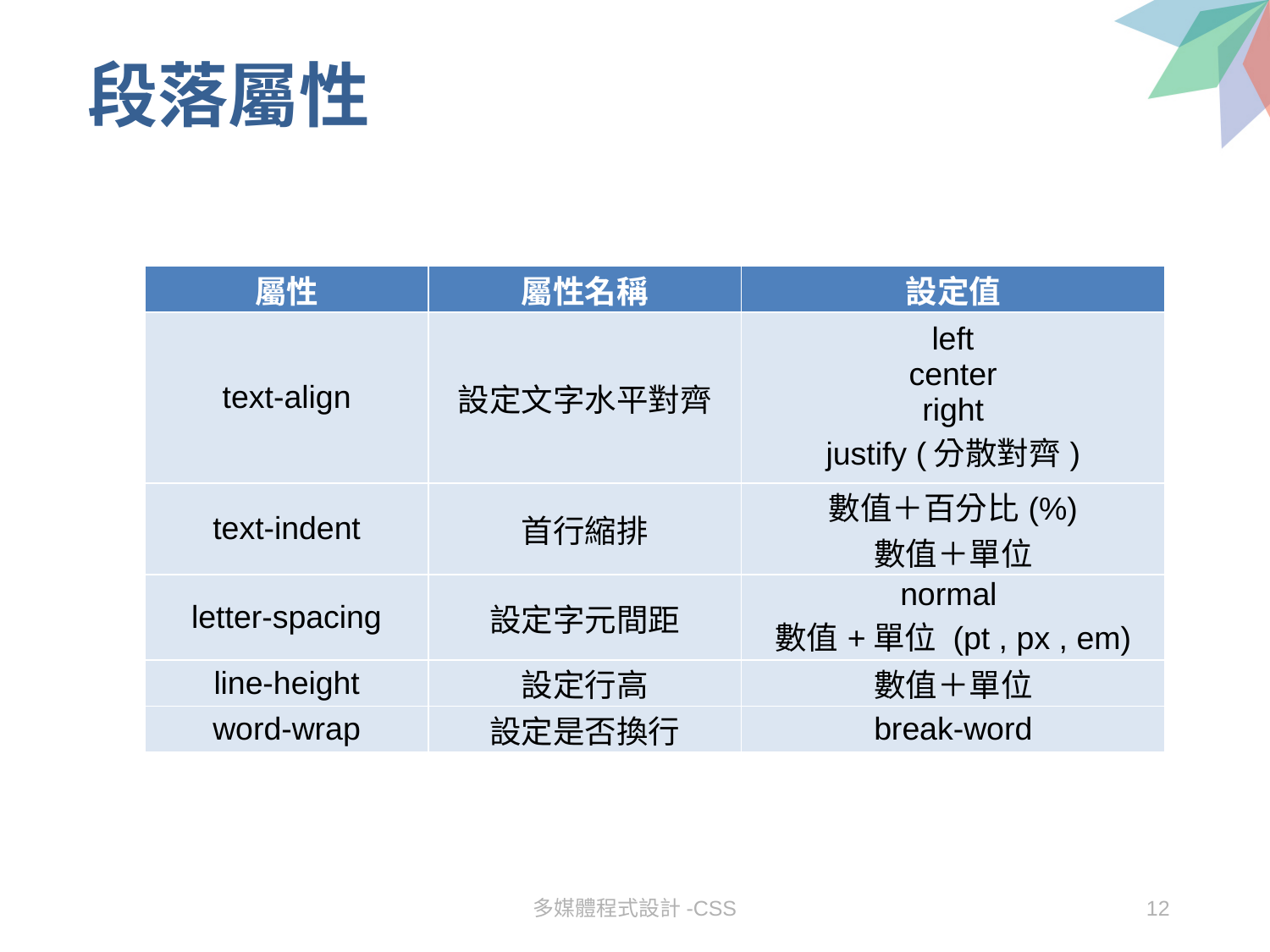

# 段落屬性
| 屬性 | 屬性名稱 | 設定值 |
| --- | --- | --- |
| text-align | 設定文字水平對齊 | left center right justify (分散對齊) |
| text-indent | 首行縮排 | 數值＋百分比(%) 數值＋單位 |
| letter-spacing | 設定字元間距 | normal 數值+單位 (pt , px , em) |
| line-height | 設定行高 | 數值＋單位 |
| word-wrap | 設定是否換行 | break-word |
多媒體程式設計-CSS
12